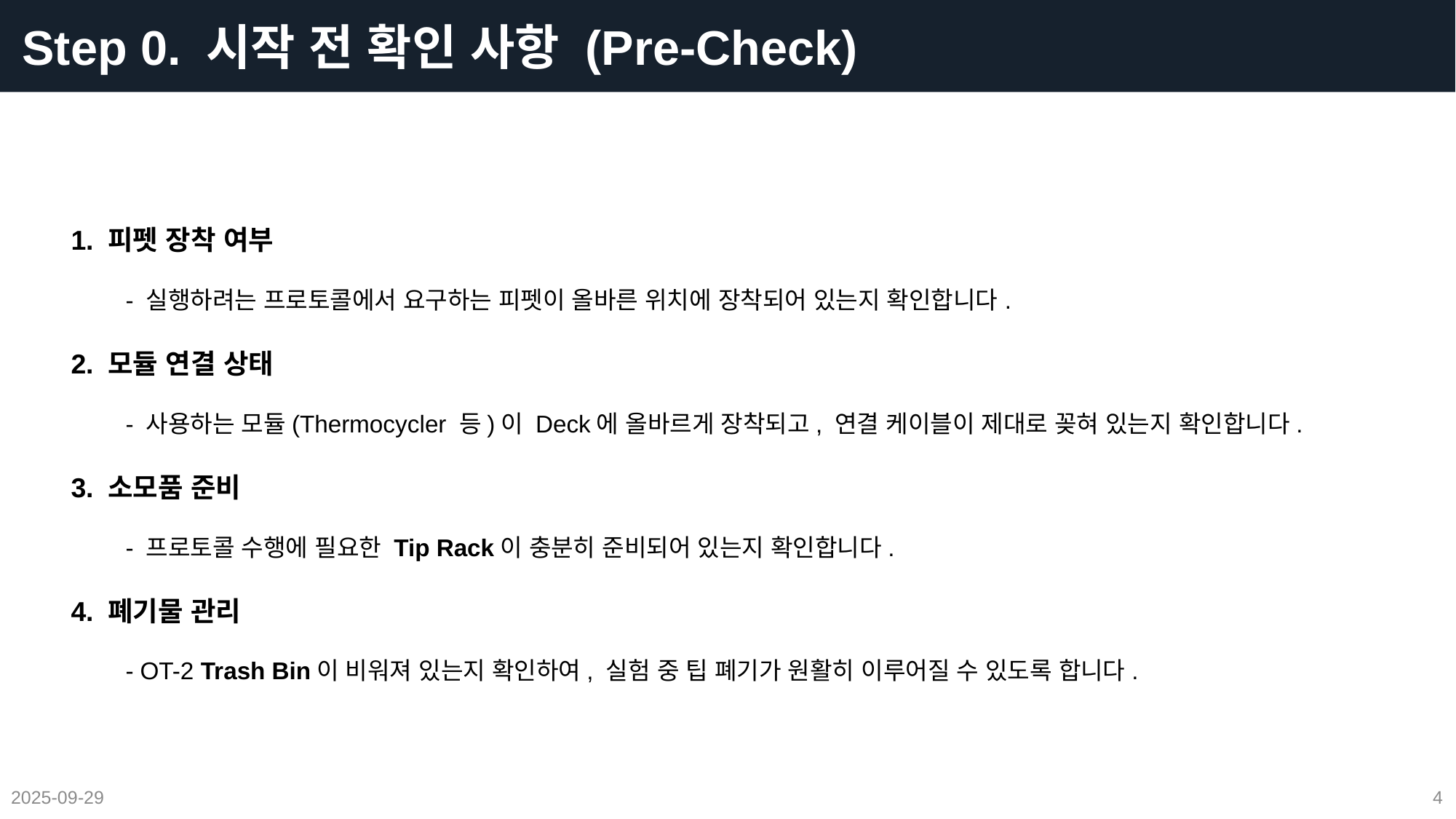

Step 0. 시작 전 확인 사항 (Pre-Check)
1. 피펫 장착 여부
- 실행하려는 프로토콜에서 요구하는 피펫이 올바른 위치에 장착되어 있는지 확인합니다.
2. 모듈 연결 상태
- 사용하는 모듈(Thermocycler 등)이 Deck에 올바르게 장착되고, 연결 케이블이 제대로 꽂혀 있는지 확인합니다.
3. 소모품 준비
- 프로토콜 수행에 필요한 Tip Rack이 충분히 준비되어 있는지 확인합니다.
4. 폐기물 관리
- OT-2 Trash Bin이 비워져 있는지 확인하여, 실험 중 팁 폐기가 원활히 이루어질 수 있도록 합니다.

2025-09-29
4